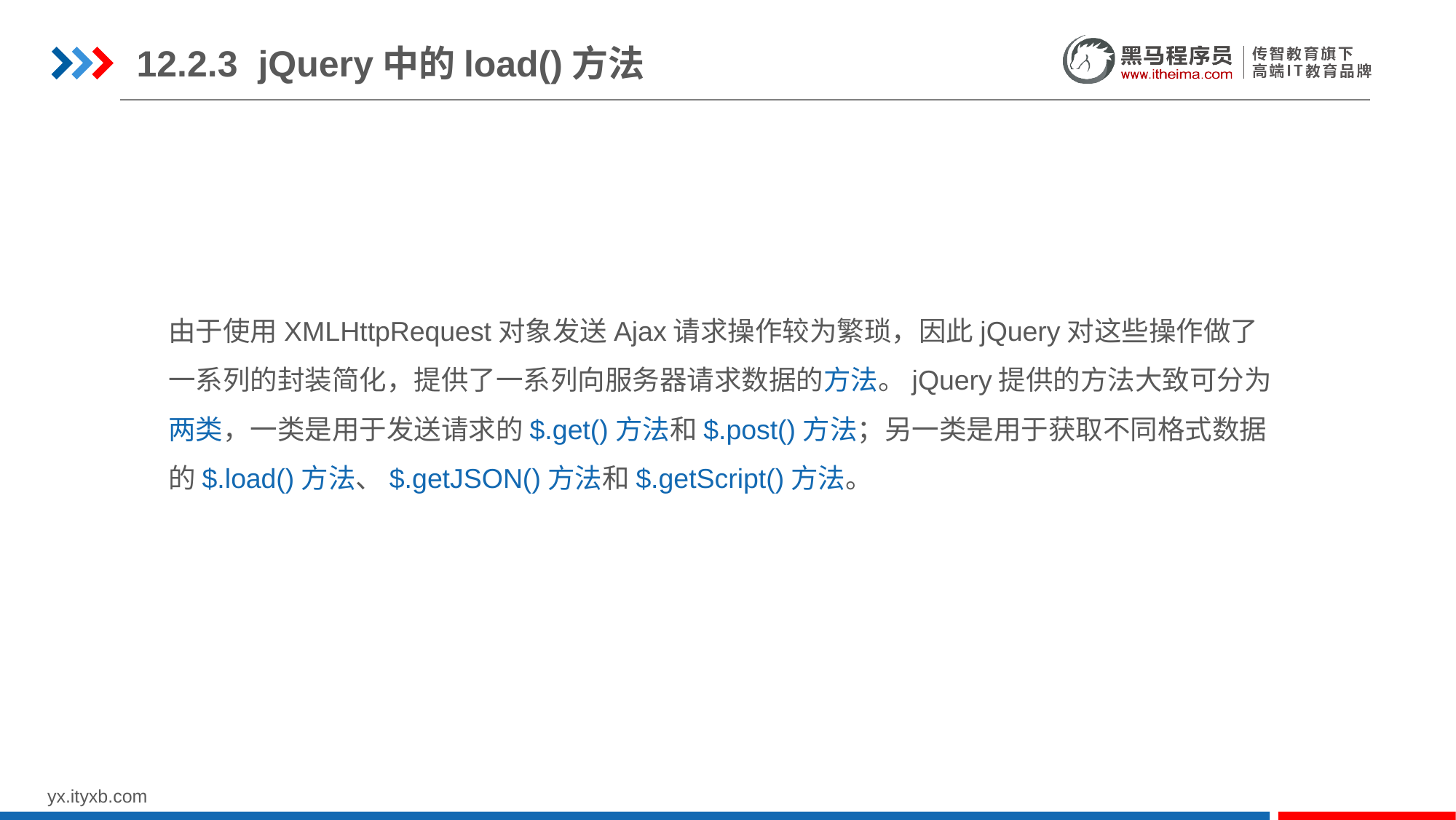

12.2.3  jQuery中的load()方法
由于使用XMLHttpRequest对象发送Ajax请求操作较为繁琐，因此jQuery对这些操作做了一系列的封装简化，提供了一系列向服务器请求数据的方法。jQuery提供的方法大致可分为两类，一类是用于发送请求的$.get()方法和$.post()方法；另一类是用于获取不同格式数据的$.load()方法、$.getJSON()方法和$.getScript()方法。